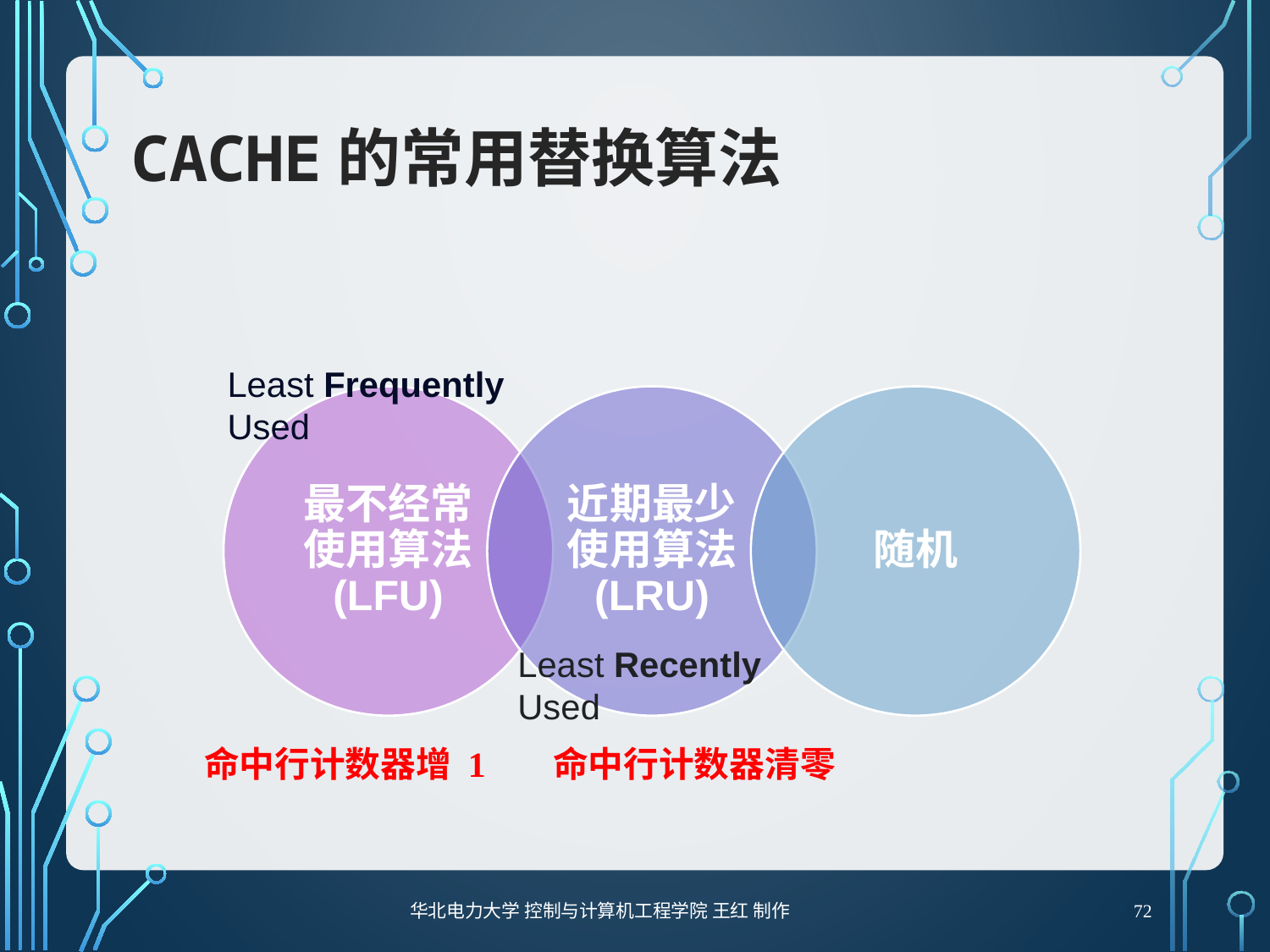

# Cache的常用替换算法
Least Frequently Used
最不经常使用算法
(LFU)
近期最少使用算法
(LRU)
随机
Least Recently Used
命中行计数器增 1
命中行计数器清零
72
华北电力大学 控制与计算机工程学院 王红 制作